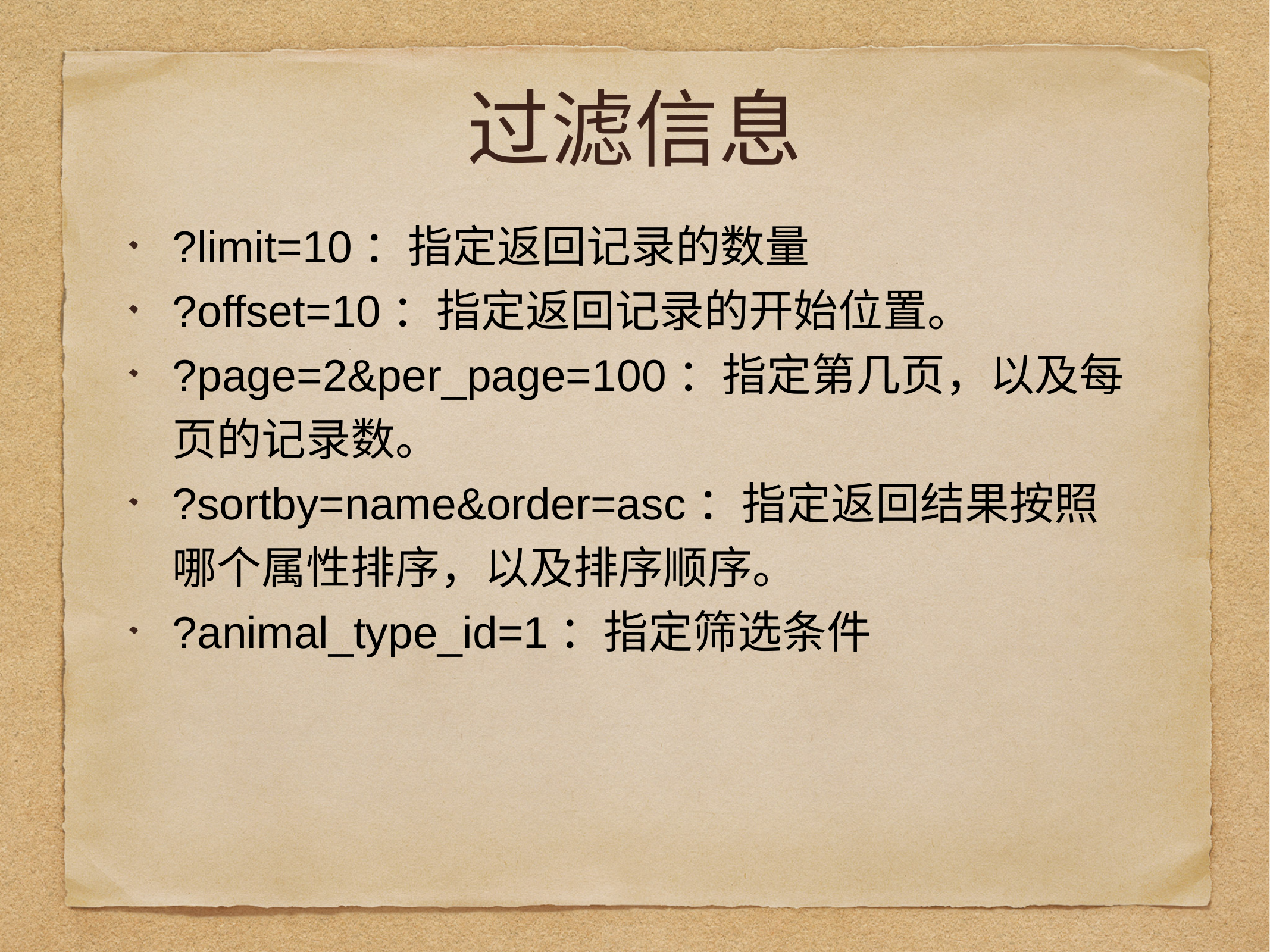

# 过滤信息
?limit=10：指定返回记录的数量
?offset=10：指定返回记录的开始位置。
?page=2&per_page=100：指定第几页，以及每页的记录数。
?sortby=name&order=asc：指定返回结果按照哪个属性排序，以及排序顺序。
?animal_type_id=1：指定筛选条件